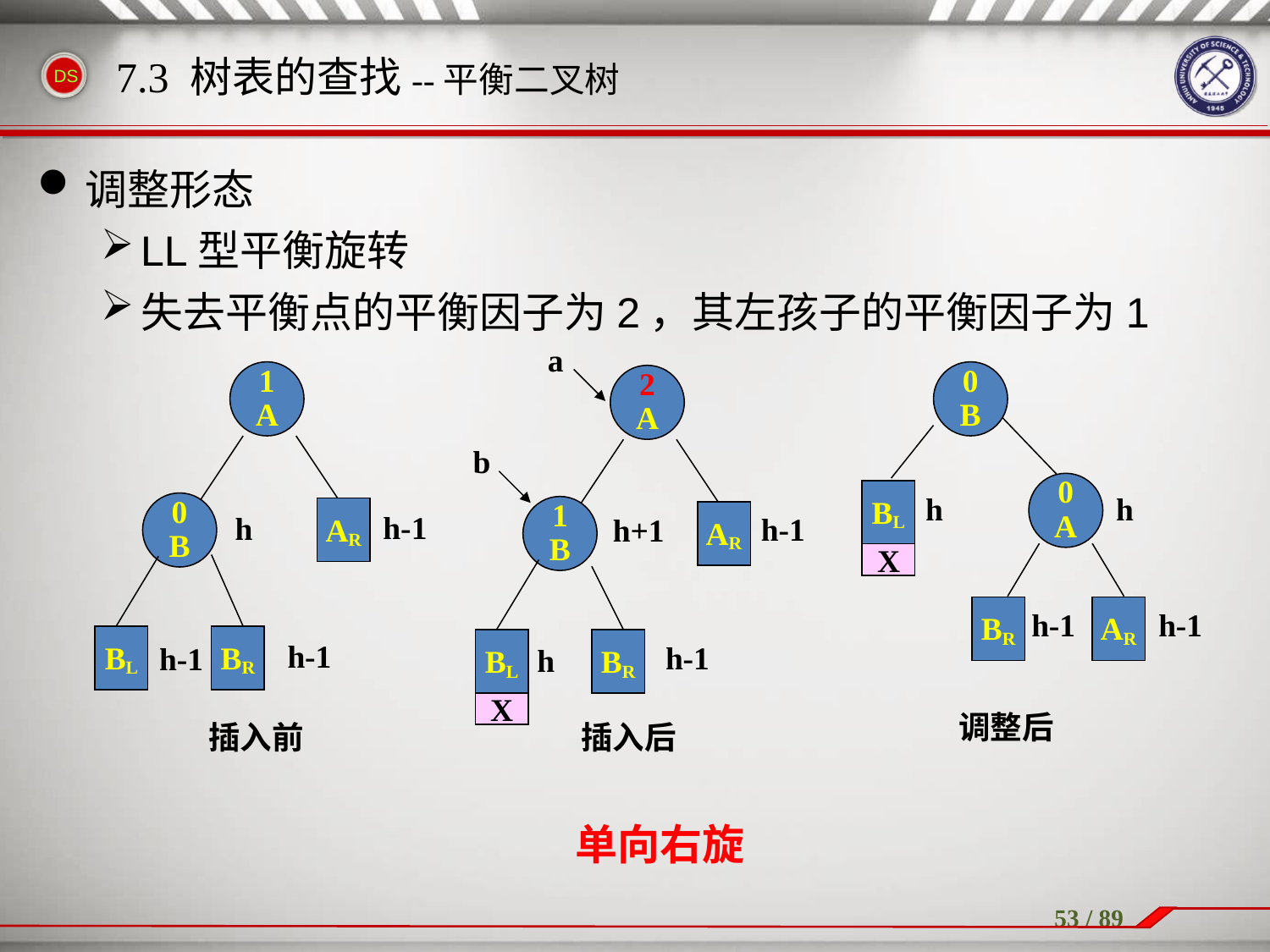

调整形态
LL型平衡旋转
失去平衡点的平衡因子为2，其左孩子的平衡因子为1

7.3 树表的查找--平衡二叉树
a
2
A

1
B
AR

BL
X
BR

b

h-1
h+1
h-1
h
插入后
1
A

0
B
AR

BL
BR
h-1
h
h-1
h-1
插入前
0
B

0
A
BL
X

BR
AR
h
h
h-1
h-1
调整后
单向右旋